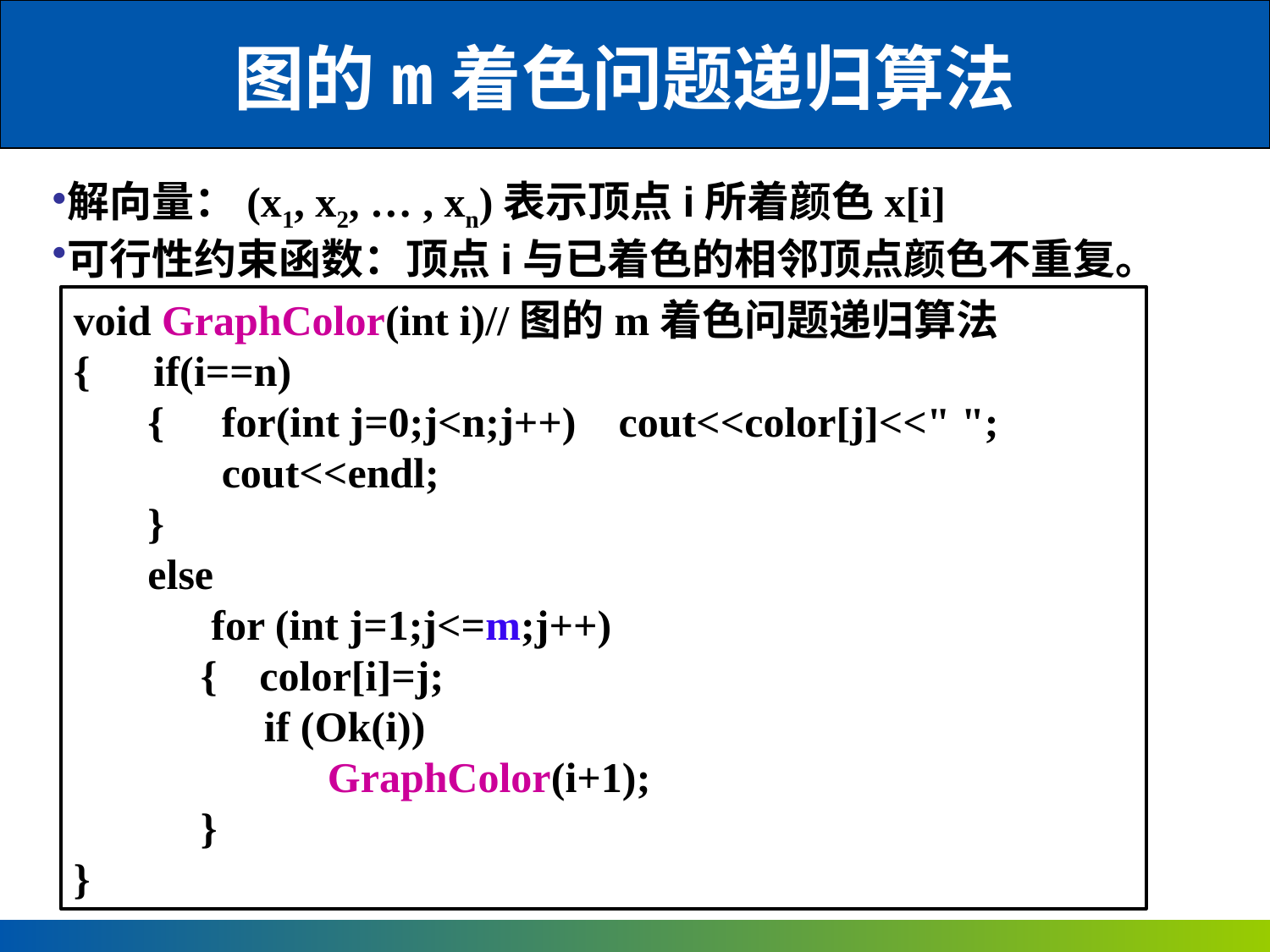

图的m着色问题递归算法
解向量：(x1, x2, … , xn)表示顶点i所着颜色x[i]
可行性约束函数：顶点i与已着色的相邻顶点颜色不重复。
void GraphColor(int i)//图的m着色问题递归算法
{      if(i==n)
       {	  for(int j=0;j<n;j++)    cout<<color[j]<<" ";
	  cout<<endl;
       }
       else
             for (int j=1;j<=m;j++)
            {    color[i]=j;
                  if (Ok(i))
                        GraphColor(i+1);
            }
}